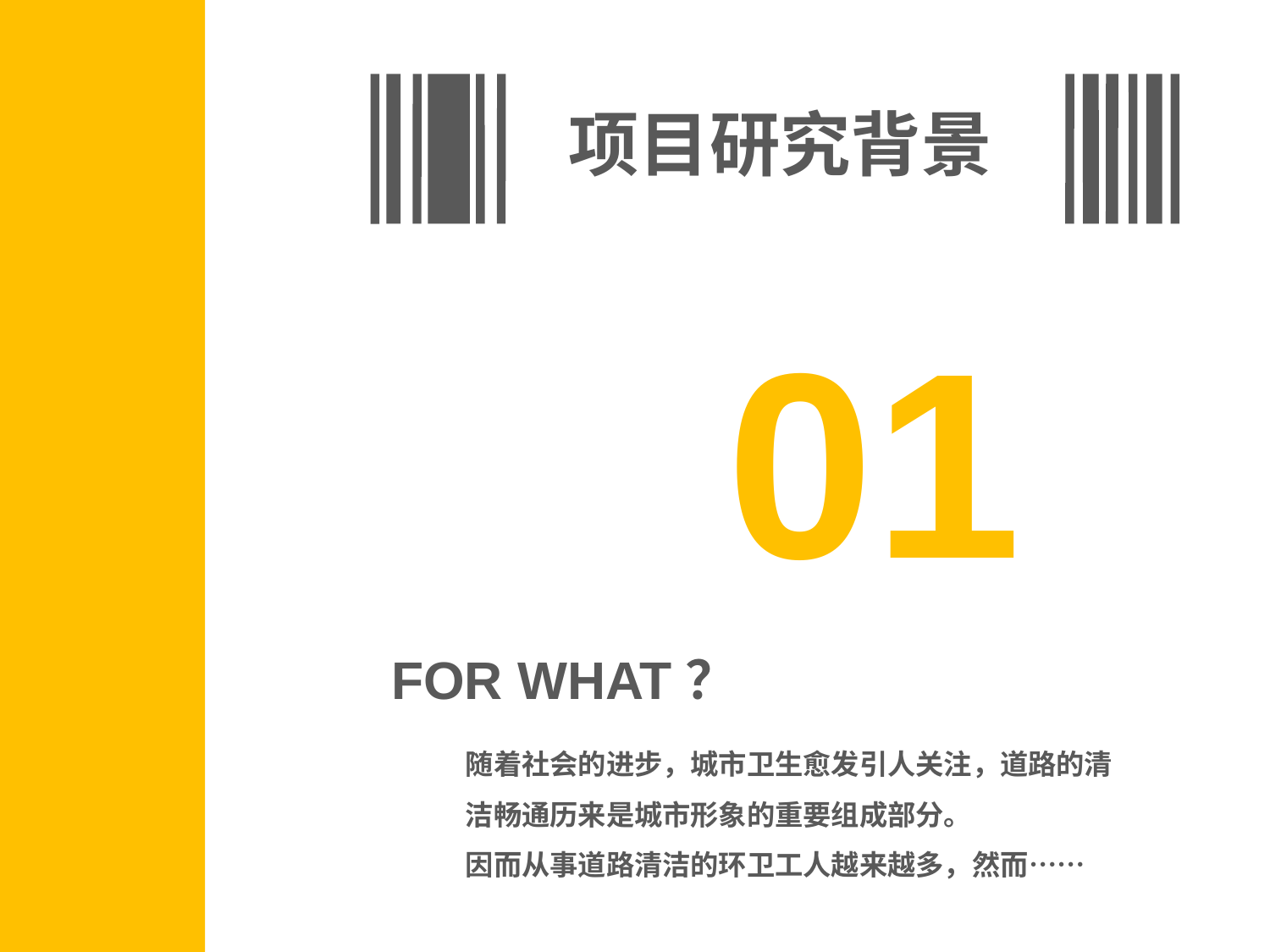

项目研究背景
01
# FOR WHAT？
随着社会的进步，城市卫生愈发引人关注，道路的清洁畅通历来是城市形象的重要组成部分。
因而从事道路清洁的环卫工人越来越多，然而……